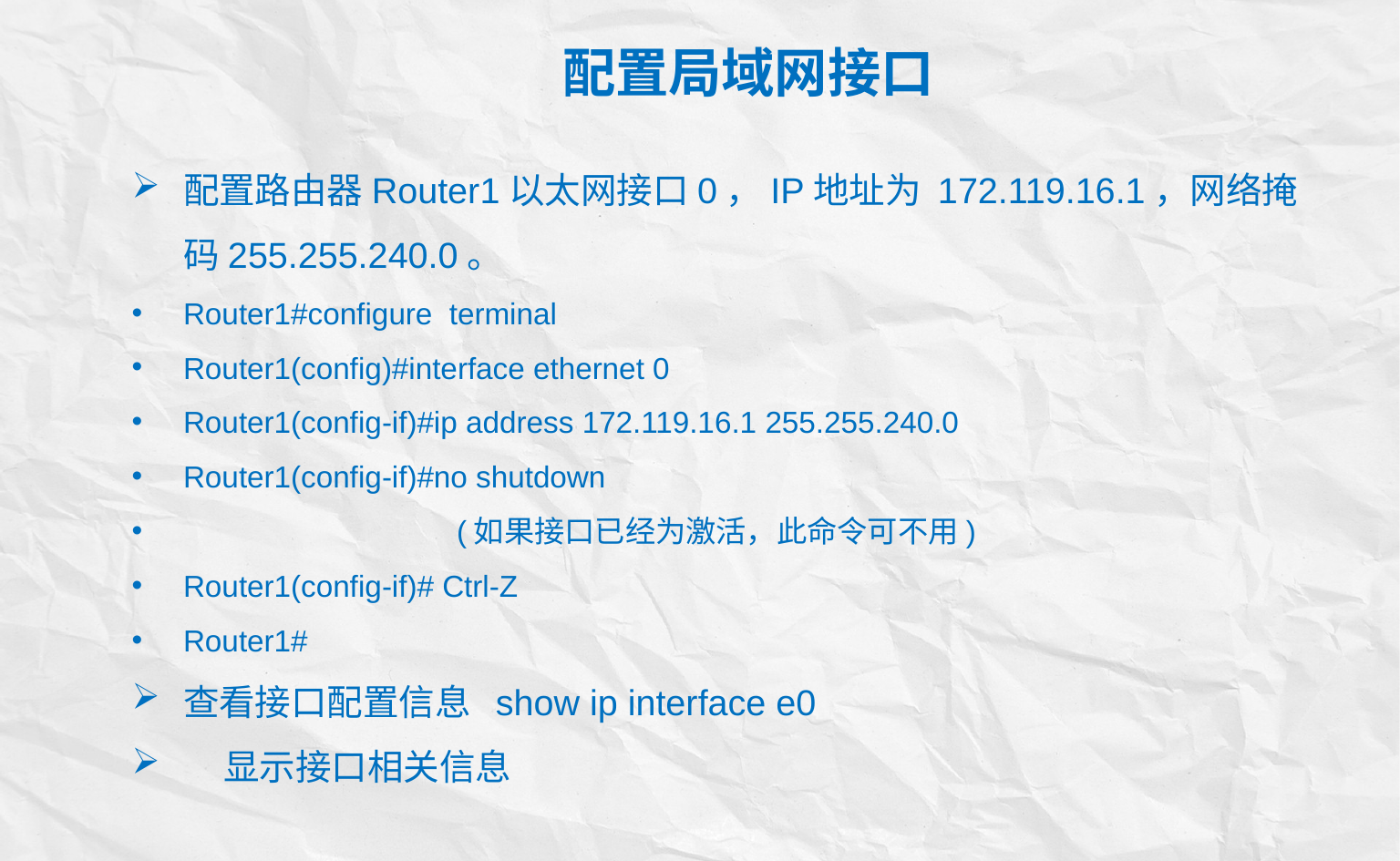

配置局域网接口
配置路由器Router1以太网接口0，IP地址为 172.119.16.1，网络掩码255.255.240.0。
Router1#configure  terminal
Router1(config)#interface ethernet 0
Router1(config-if)#ip address 172.119.16.1 255.255.240.0
Router1(config-if)#no shutdown
		(如果接口已经为激活，此命令可不用)
Router1(config-if)# Ctrl-Z
Router1#
查看接口配置信息  show ip interface e0
    显示接口相关信息

4